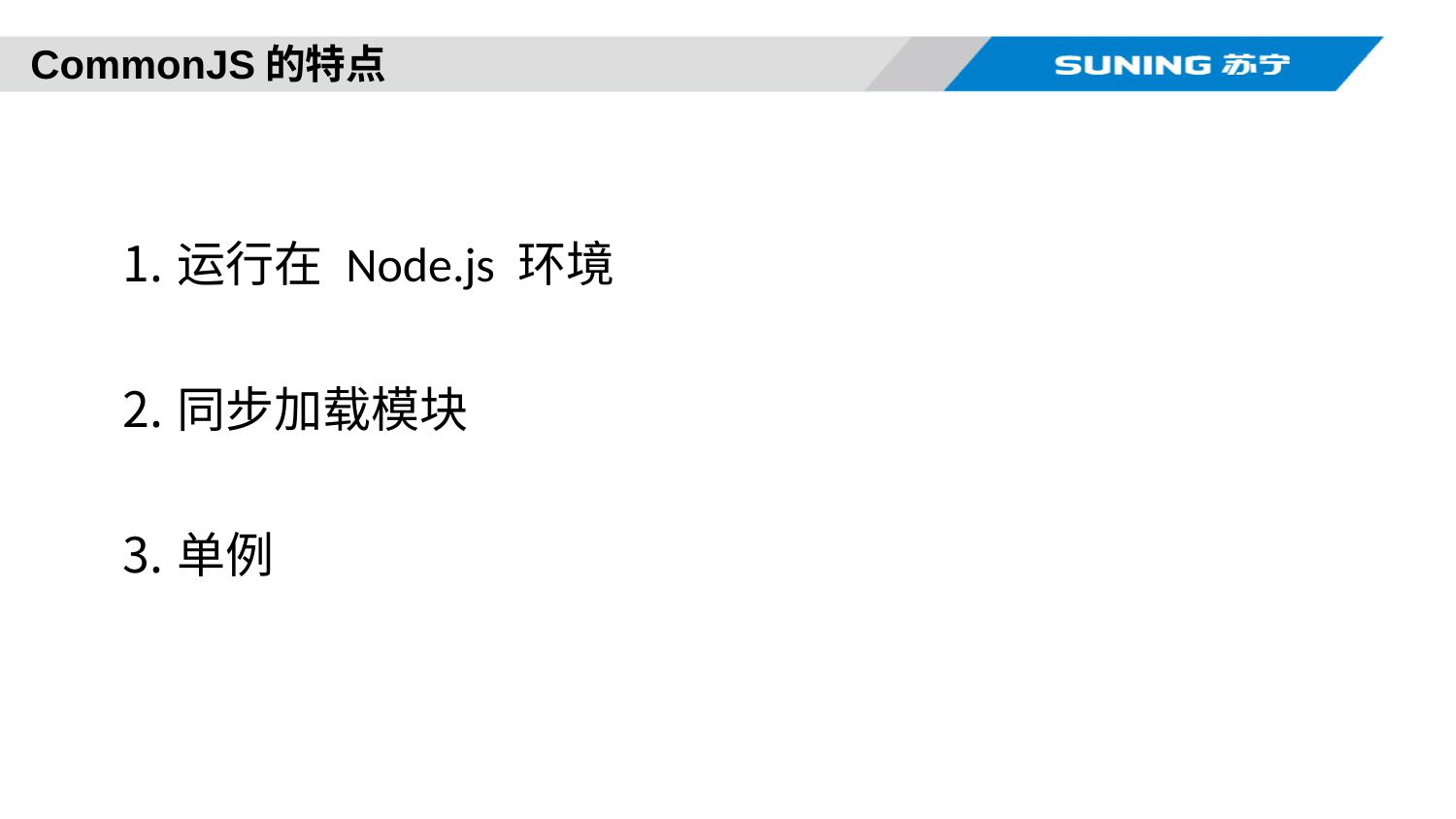

# CommonJS的特点
运行在 Node.js 环境
同步加载模块
单例